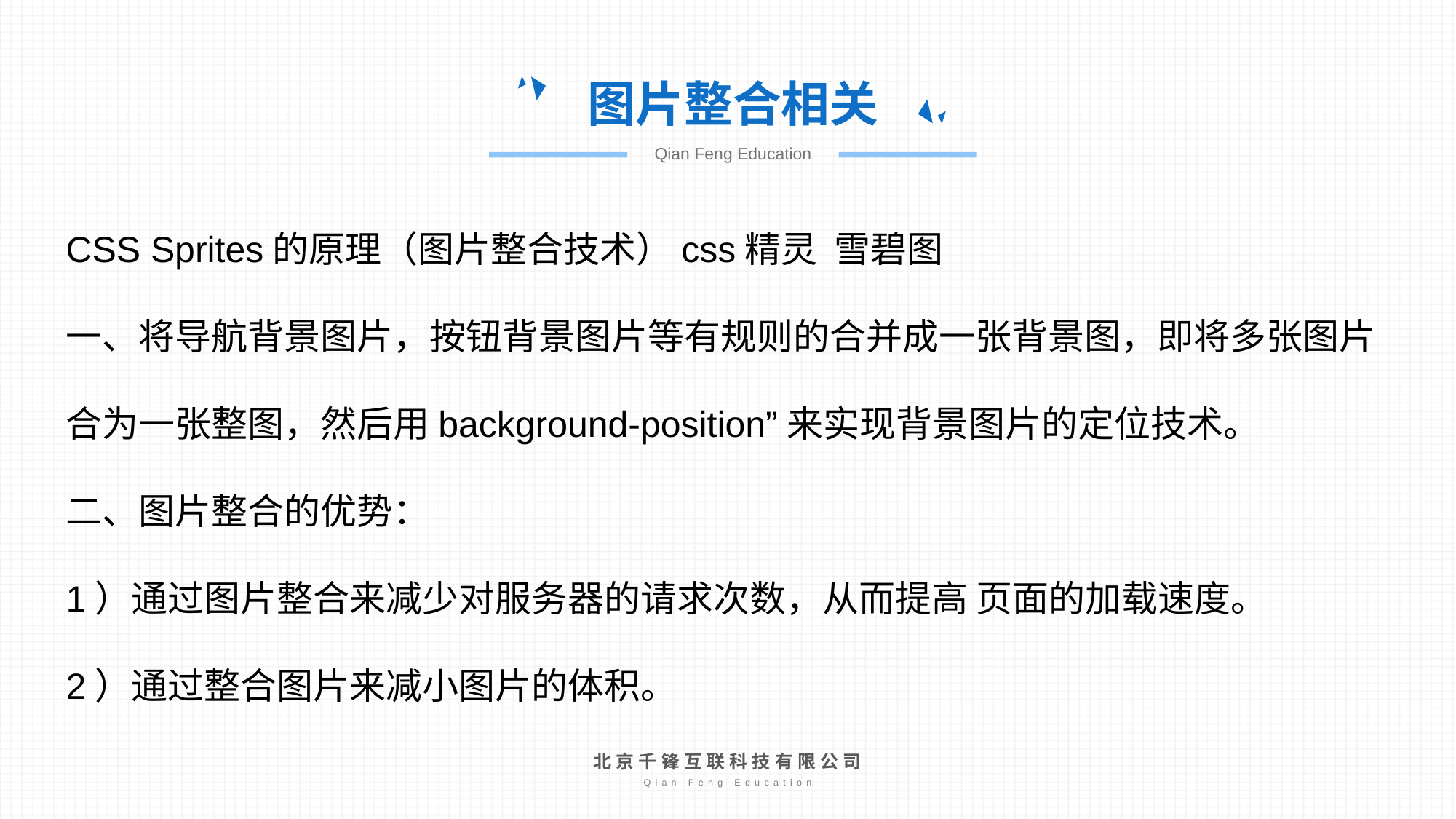

图片整合相关

Qian Feng Education

CSS Sprites的原理（图片整合技术）css精灵  雪碧图
一、将导航背景图片，按钮背景图片等有规则的合并成一张背景图，即将多张图片合为一张整图，然后用background-position”来实现背景图片的定位技术。
二、图片整合的优势：
1）通过图片整合来减少对服务器的请求次数，从而提高 页面的加载速度。
2）通过整合图片来减小图片的体积。
北京千锋互联科技有限公司
Qian Feng Education